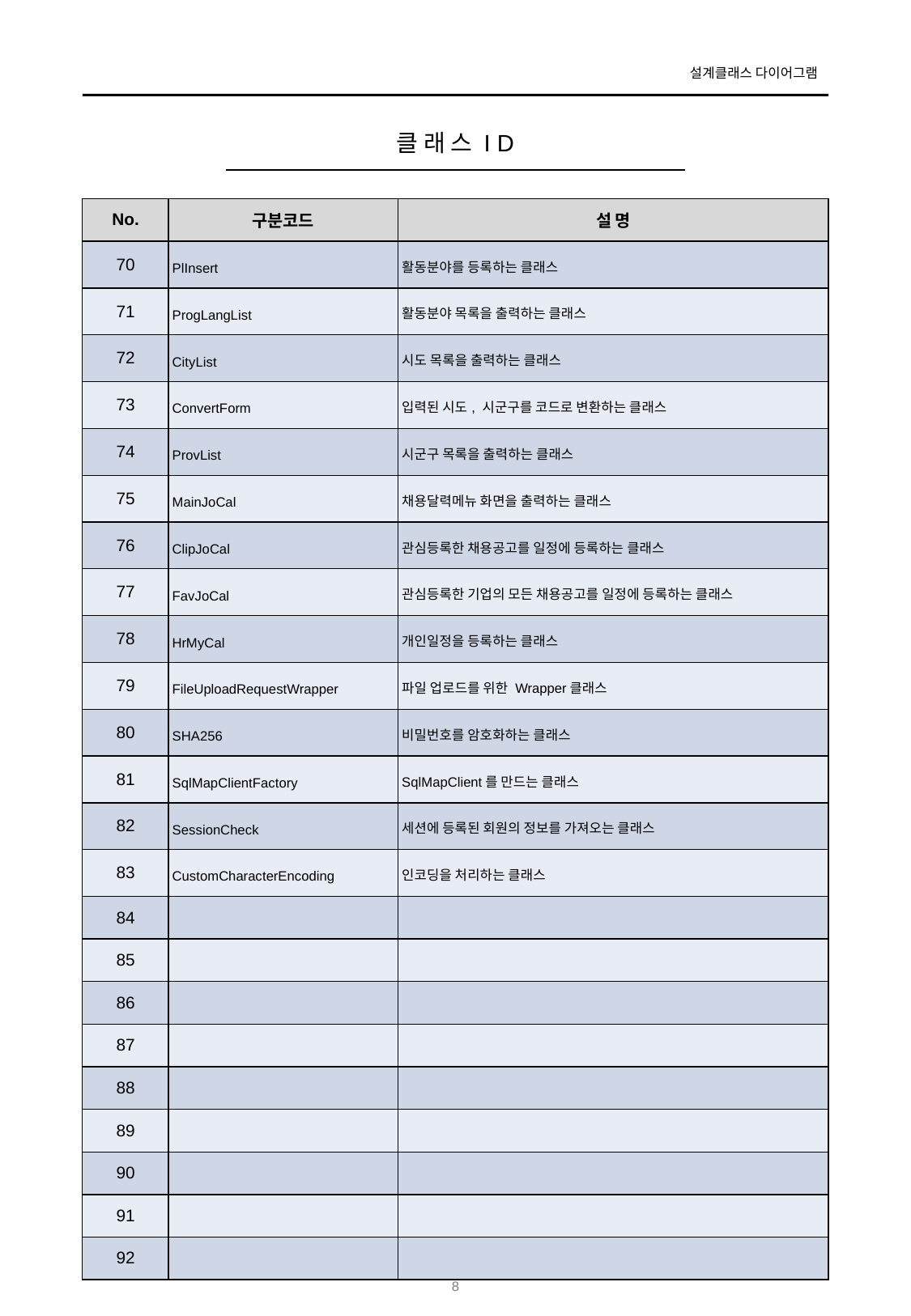

# 클 래 스 I D
| No. | 구분코드 | 설 명 |
| --- | --- | --- |
| 70 | PlInsert | 활동분야를 등록하는 클래스 |
| 71 | ProgLangList | 활동분야 목록을 출력하는 클래스 |
| 72 | CityList | 시도 목록을 출력하는 클래스 |
| 73 | ConvertForm | 입력된 시도, 시군구를 코드로 변환하는 클래스 |
| 74 | ProvList | 시군구 목록을 출력하는 클래스 |
| 75 | MainJoCal | 채용달력메뉴 화면을 출력하는 클래스 |
| 76 | ClipJoCal | 관심등록한 채용공고를 일정에 등록하는 클래스 |
| 77 | FavJoCal | 관심등록한 기업의 모든 채용공고를 일정에 등록하는 클래스 |
| 78 | HrMyCal | 개인일정을 등록하는 클래스 |
| 79 | FileUploadRequestWrapper | 파일 업로드를 위한 Wrapper클래스 |
| 80 | SHA256 | 비밀번호를 암호화하는 클래스 |
| 81 | SqlMapClientFactory | SqlMapClient를 만드는 클래스 |
| 82 | SessionCheck | 세션에 등록된 회원의 정보를 가져오는 클래스 |
| 83 | CustomCharacterEncoding | 인코딩을 처리하는 클래스 |
| 84 |  |  |
| 85 |  |  |
| 86 |  |  |
| 87 |  |  |
| 88 |  |  |
| 89 |  |  |
| 90 |  |  |
| 91 |  |  |
| 92 |  |  |
8